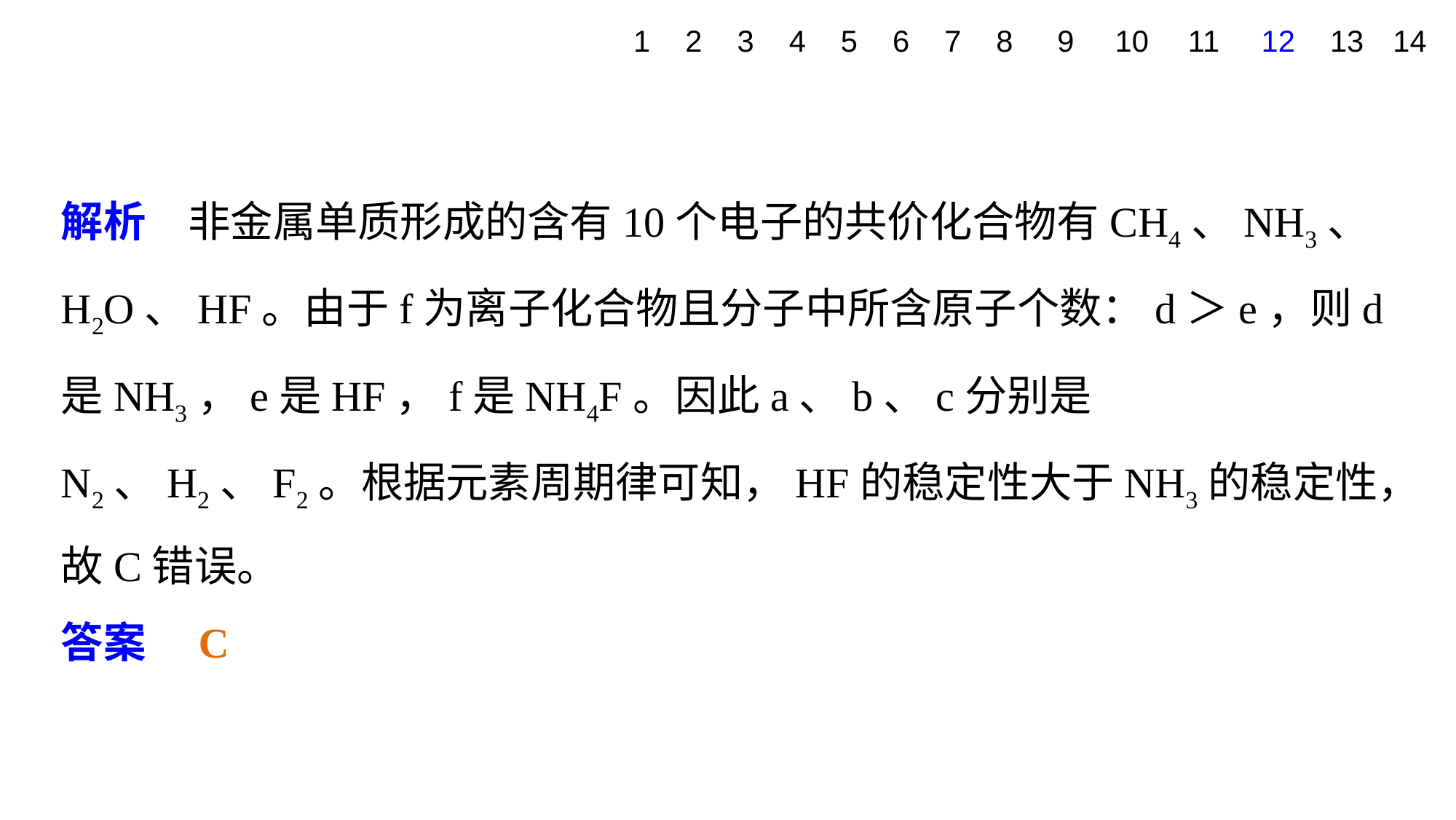

1
2
3
4
5
6
7
8
9
10
11
12
13
14
解析　非金属单质形成的含有10个电子的共价化合物有CH4、NH3、H2O、HF。由于f为离子化合物且分子中所含原子个数：d＞e，则d是NH3，e是HF，f是NH4F。因此a、b、c分别是N2、H2、F2。根据元素周期律可知，HF的稳定性大于NH3的稳定性，故C错误。
答案　C